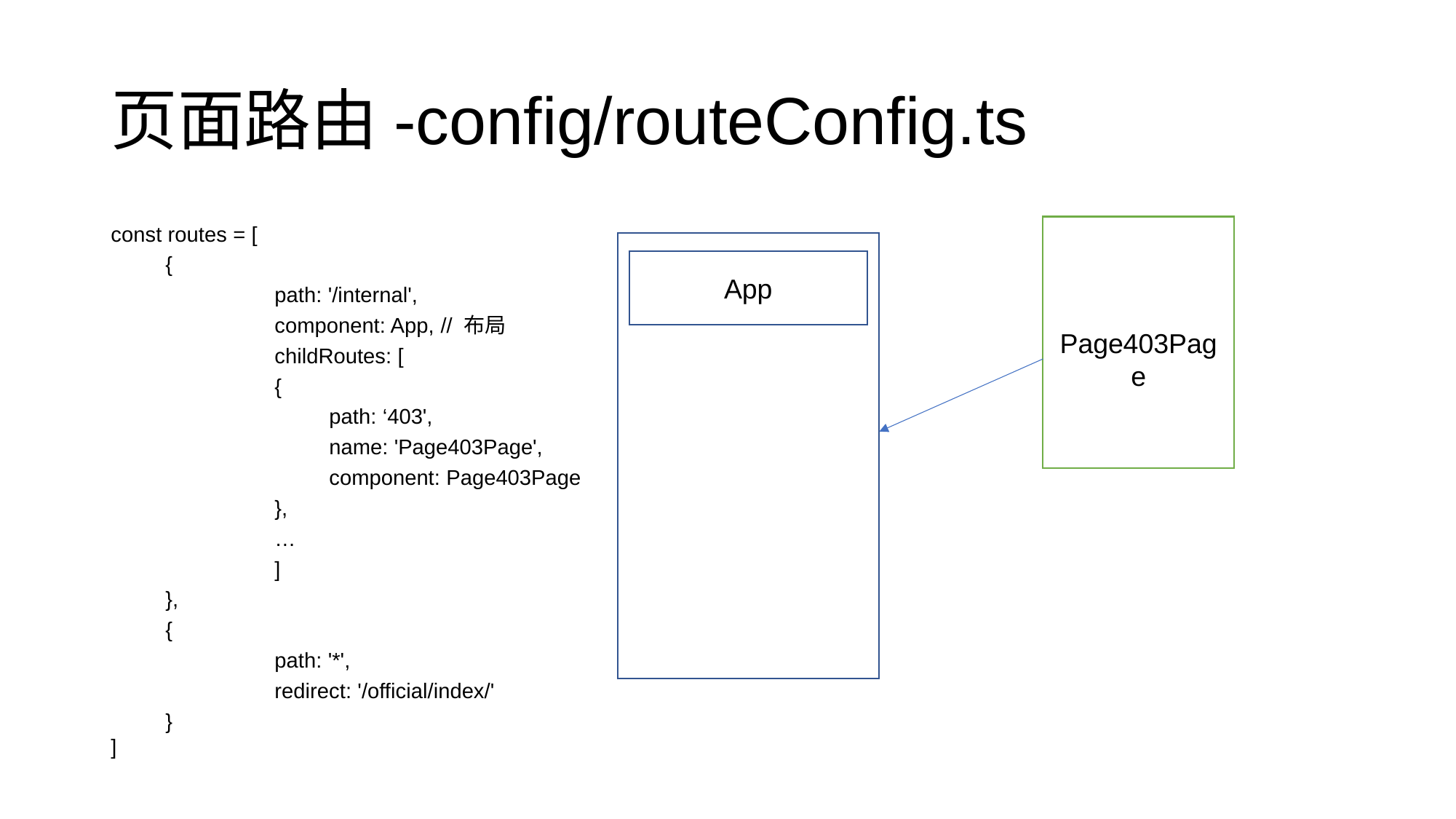

# 页面路由-config/routeConfig.ts

Page403Page
const routes = [
{
	path: '/internal',
	component: App, // 布局
	childRoutes: [
{
path: ‘403',
name: 'Page403Page',
component: Page403Page
},
…
	]
},
{
	path: '*',
	redirect: '/official/index/'
}
]

App